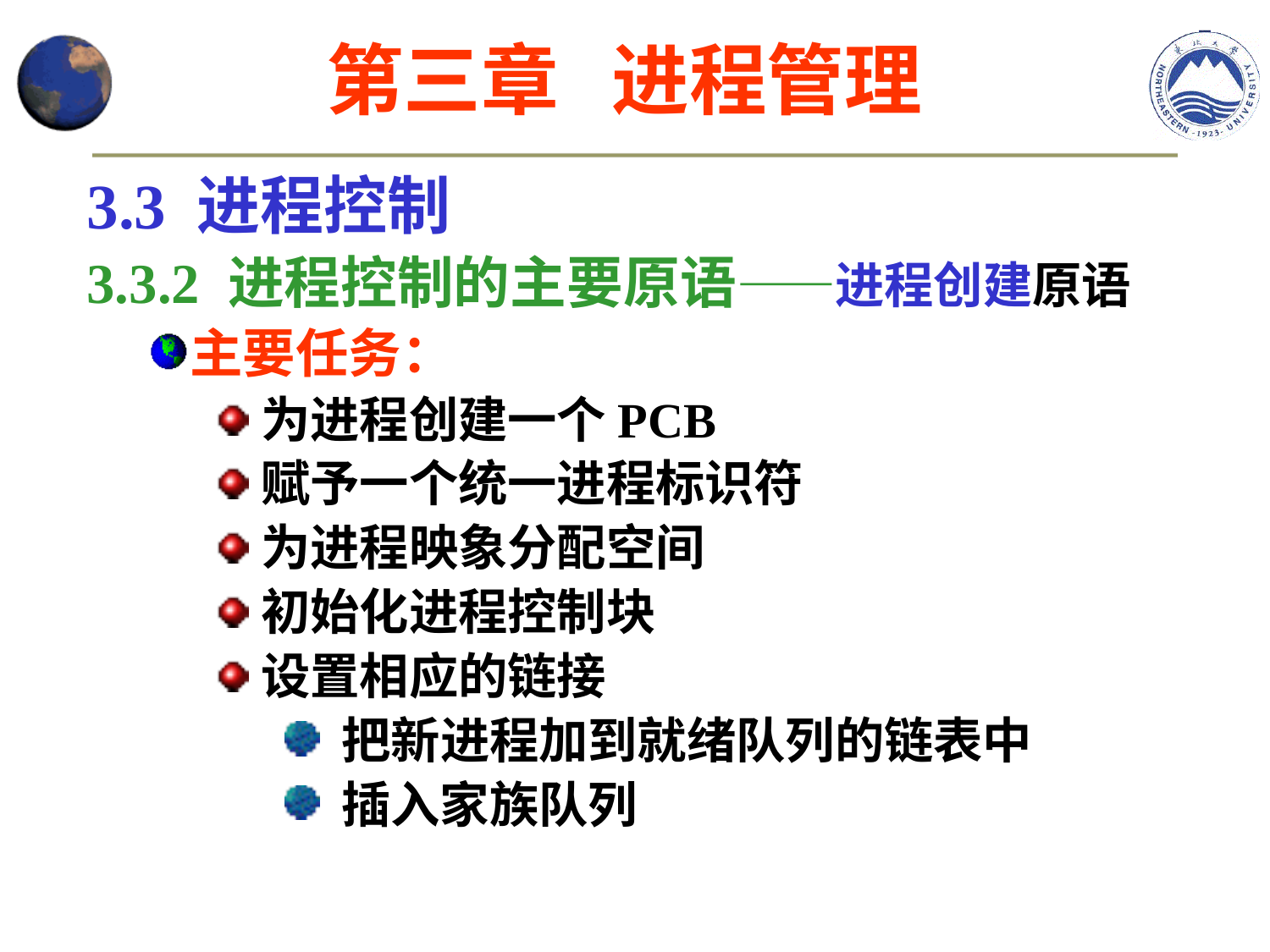

第三章   进程管理
3.3 进程控制
3.3.2 进程控制的主要原语——进程创建原语
主要任务：
为进程创建一个PCB
赋予一个统一进程标识符
为进程映象分配空间
初始化进程控制块
设置相应的链接
把新进程加到就绪队列的链表中
插入家族队列语